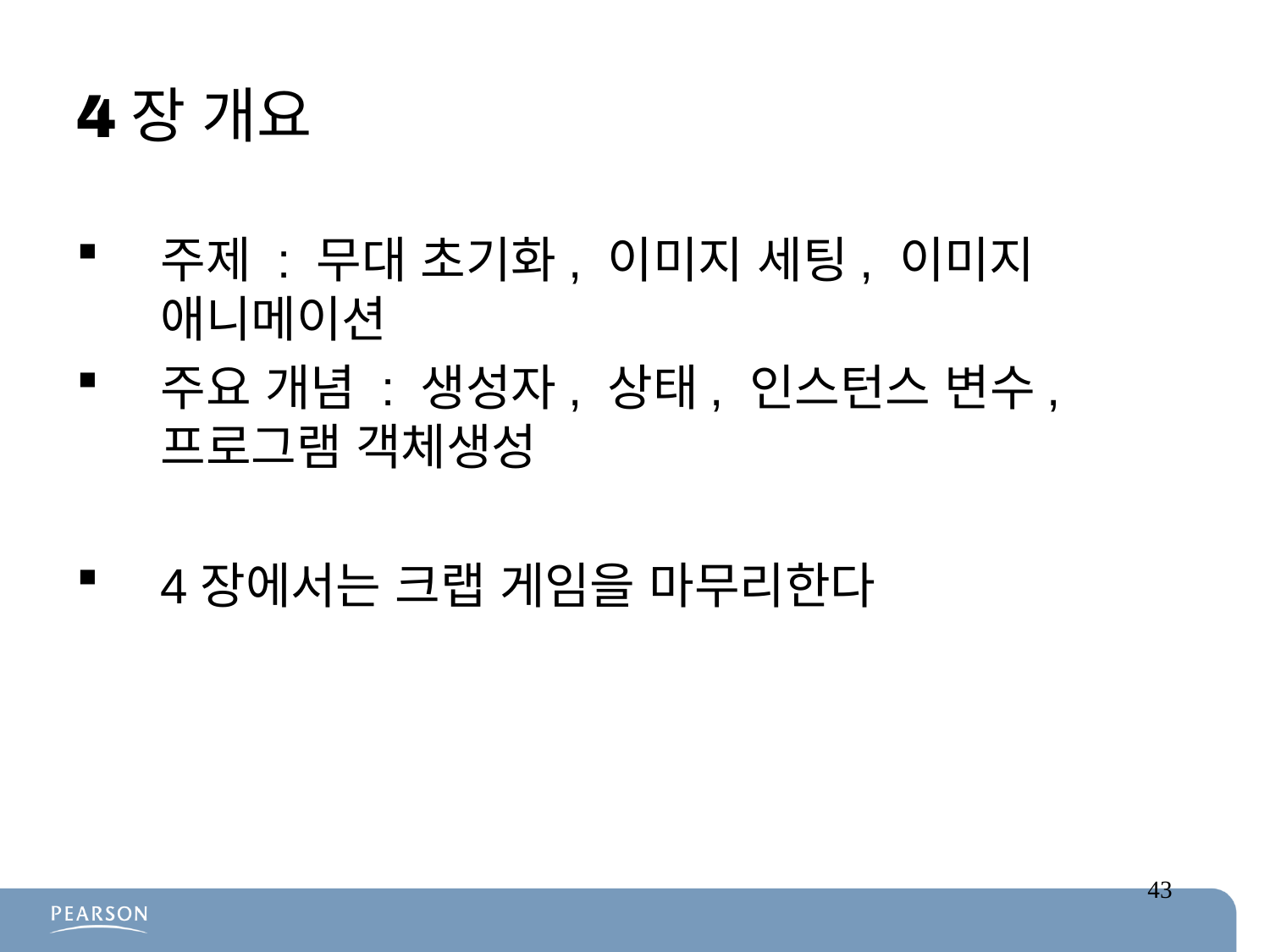

# 4장 개요
주제 : 무대 초기화, 이미지 세팅, 이미지 애니메이션
주요 개념 : 생성자, 상태, 인스턴스 변수, 프로그램 객체생성

4장에서는 크랩 게임을 마무리한다

43